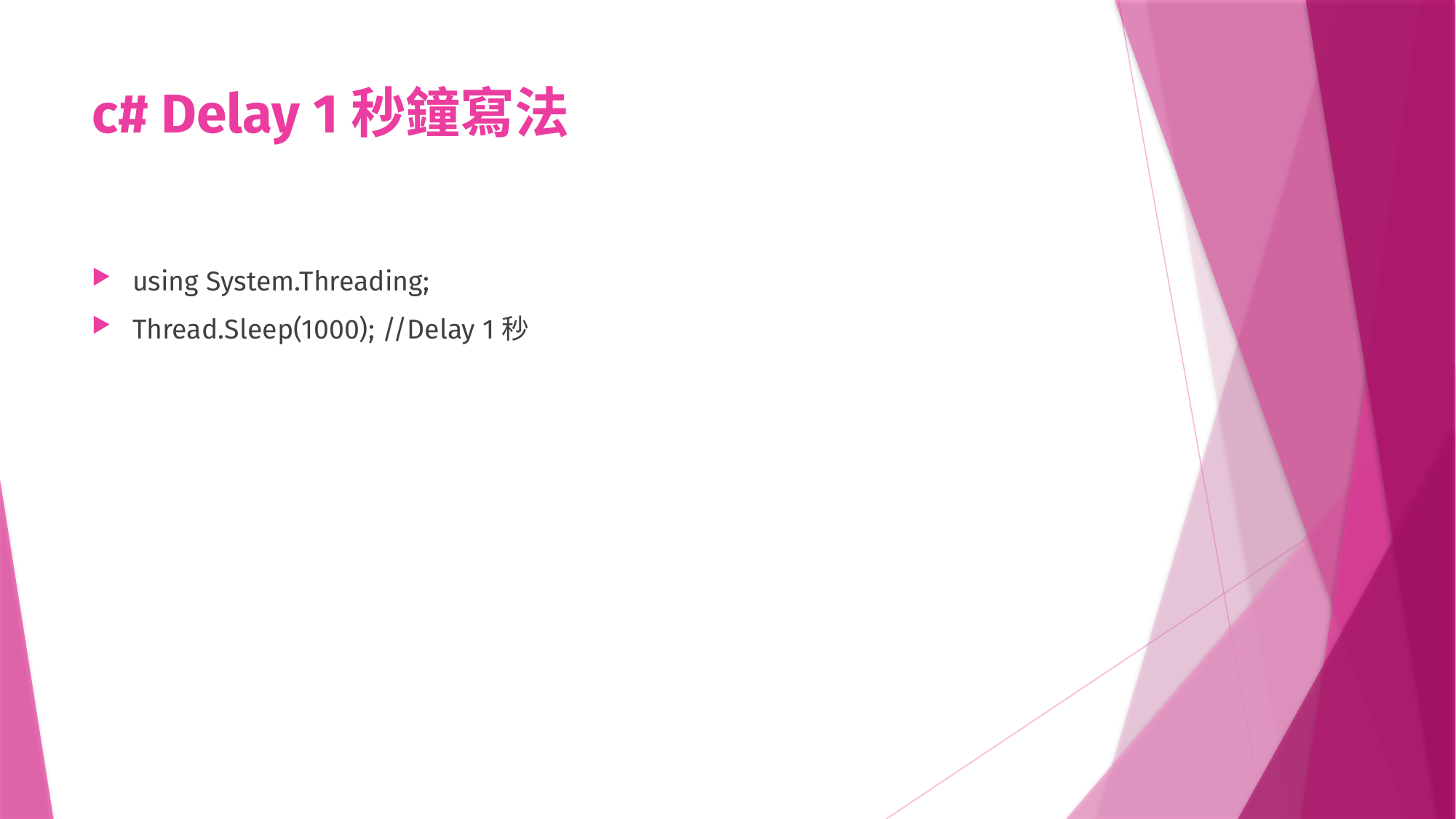

# c# Delay 1秒鐘寫法
using System.Threading;
Thread.Sleep(1000); //Delay 1秒